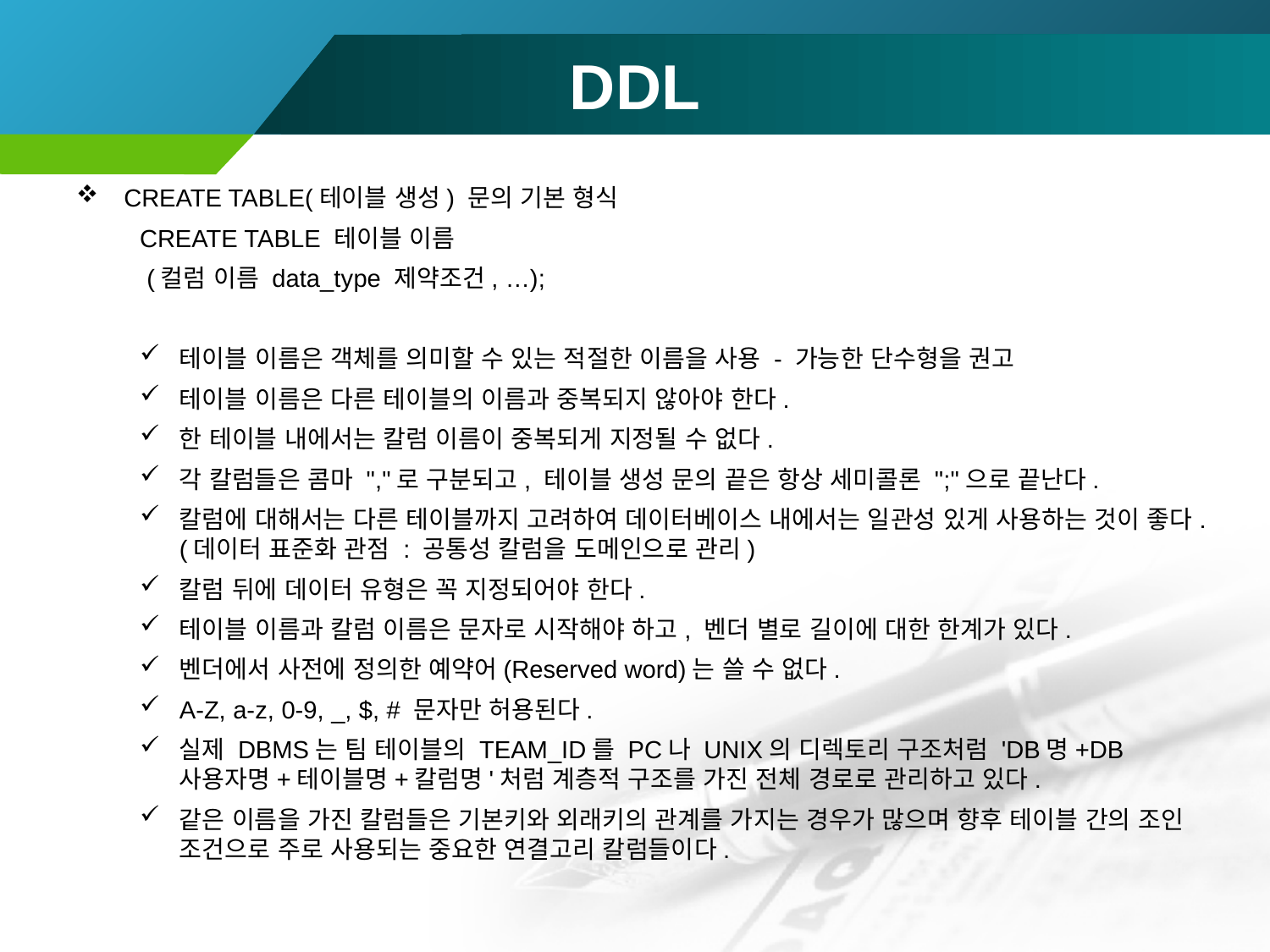

# DDL
CREATE TABLE(테이블 생성) 문의 기본 형식
CREATE TABLE 테이블 이름
 (컬럼 이름 data_type 제약조건, …);

테이블 이름은 객체를 의미할 수 있는 적절한 이름을 사용 - 가능한 단수형을 권고
테이블 이름은 다른 테이블의 이름과 중복되지 않아야 한다.
한 테이블 내에서는 칼럼 이름이 중복되게 지정될 수 없다.
각 칼럼들은 콤마 ","로 구분되고, 테이블 생성 문의 끝은 항상 세미콜론 ";"으로 끝난다.
칼럼에 대해서는 다른 테이블까지 고려하여 데이터베이스 내에서는 일관성 있게 사용하는 것이 좋다.(데이터 표준화 관점 : 공통성 칼럼을 도메인으로 관리)
칼럼 뒤에 데이터 유형은 꼭 지정되어야 한다.
테이블 이름과 칼럼 이름은 문자로 시작해야 하고, 벤더 별로 길이에 대한 한계가 있다.
벤더에서 사전에 정의한 예약어(Reserved word)는 쓸 수 없다.
A-Z, a-z, 0-9, _, $, # 문자만 허용된다.
실제 DBMS는 팀 테이블의 TEAM_ID를 PC나 UNIX의 디렉토리 구조처럼 'DB명+DB사용자명+테이블명+칼럼명'처럼 계층적 구조를 가진 전체 경로로 관리하고 있다.
같은 이름을 가진 칼럼들은 기본키와 외래키의 관계를 가지는 경우가 많으며 향후 테이블 간의 조인 조건으로 주로 사용되는 중요한 연결고리 칼럼들이다.